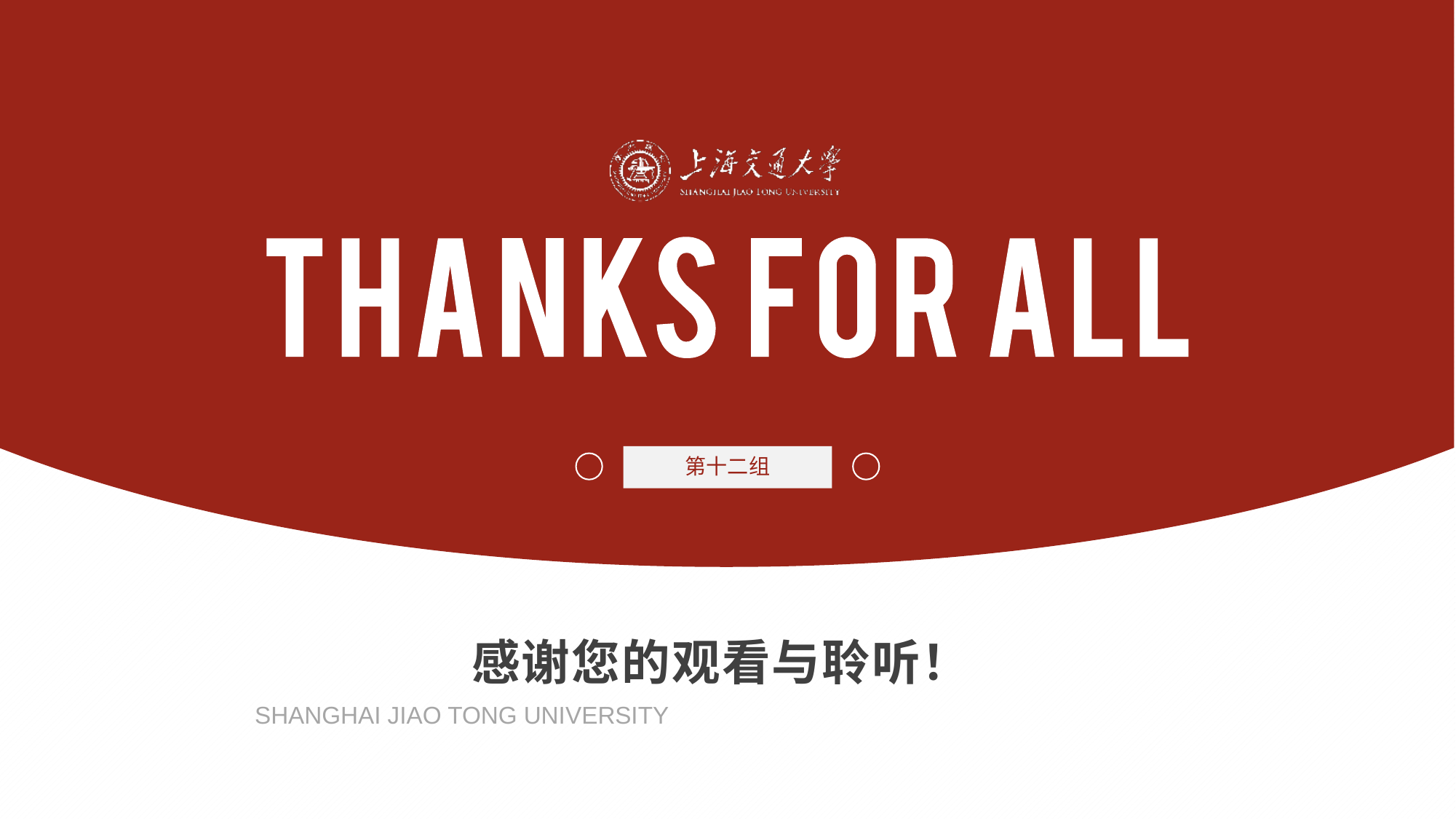

第十二组
# 感谢您的观看与聆听！
SHANGHAI JIAO TONG UNIVERSITY